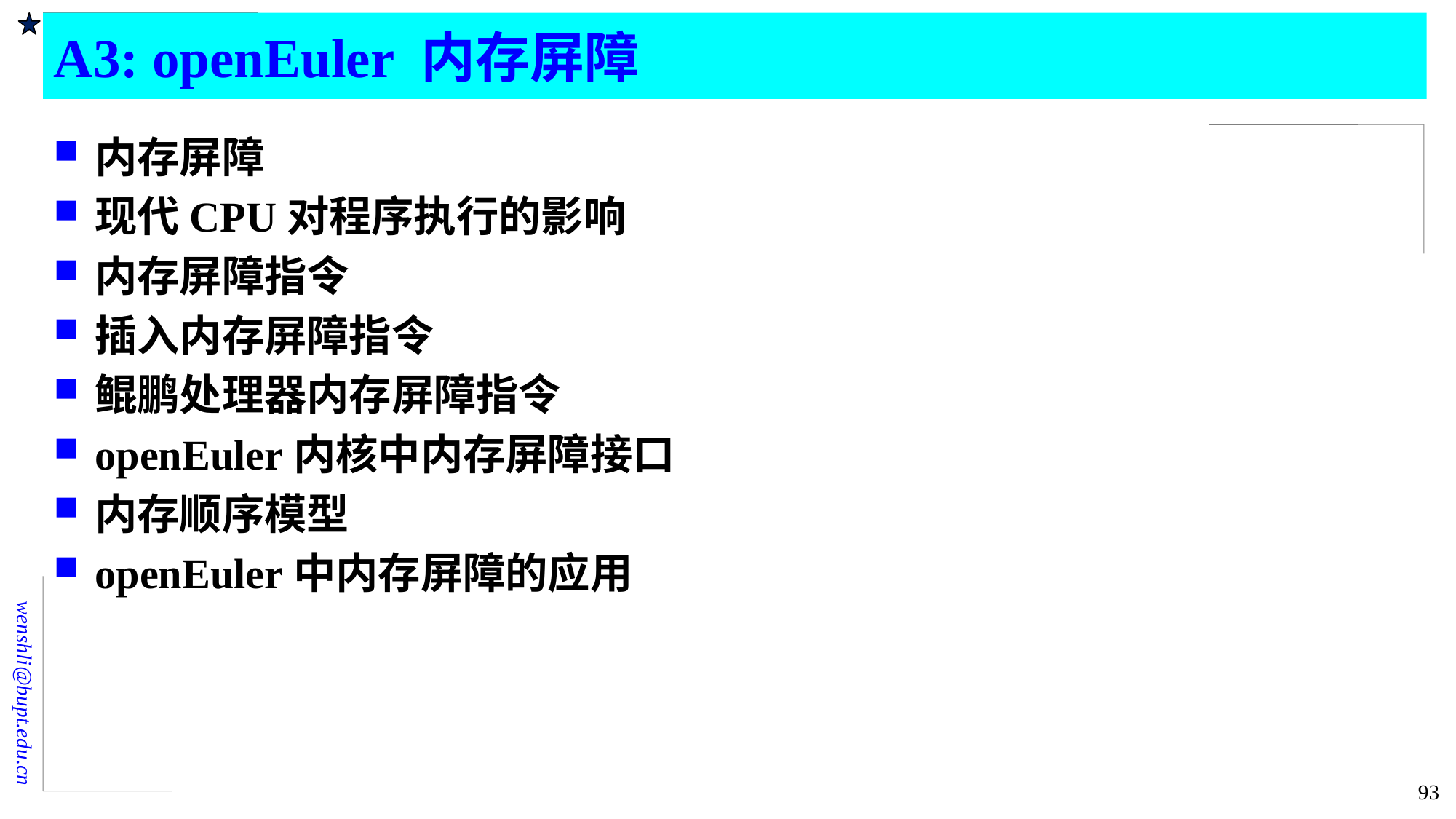

# A3: openEuler 内存屏障
内存屏障
现代CPU对程序执行的影响
内存屏障指令
插入内存屏障指令
鲲鹏处理器内存屏障指令
openEuler内核中内存屏障接口
内存顺序模型
openEuler中内存屏障的应用
93